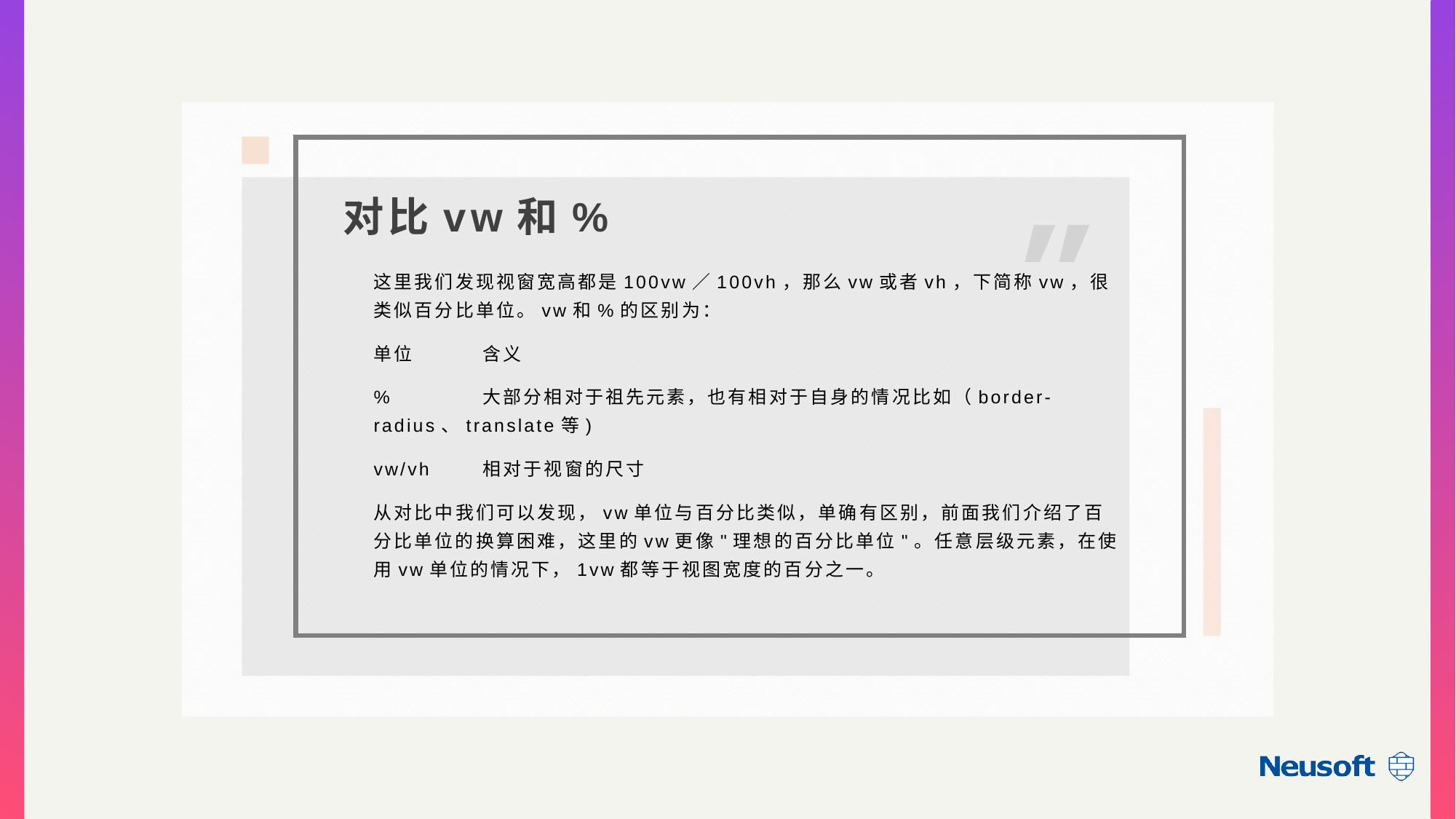

·

对比vw和%

这里我们发现视窗宽高都是100vw／100vh，那么vw或者vh，下简称vw，很类似百分比单位。vw和%的区别为：
单位	含义
%	大部分相对于祖先元素，也有相对于自身的情况比如（border-radius、translate等)
vw/vh	相对于视窗的尺寸
从对比中我们可以发现，vw单位与百分比类似，单确有区别，前面我们介绍了百分比单位的换算困难，这里的vw更像"理想的百分比单位"。任意层级元素，在使用vw单位的情况下，1vw都等于视图宽度的百分之一。